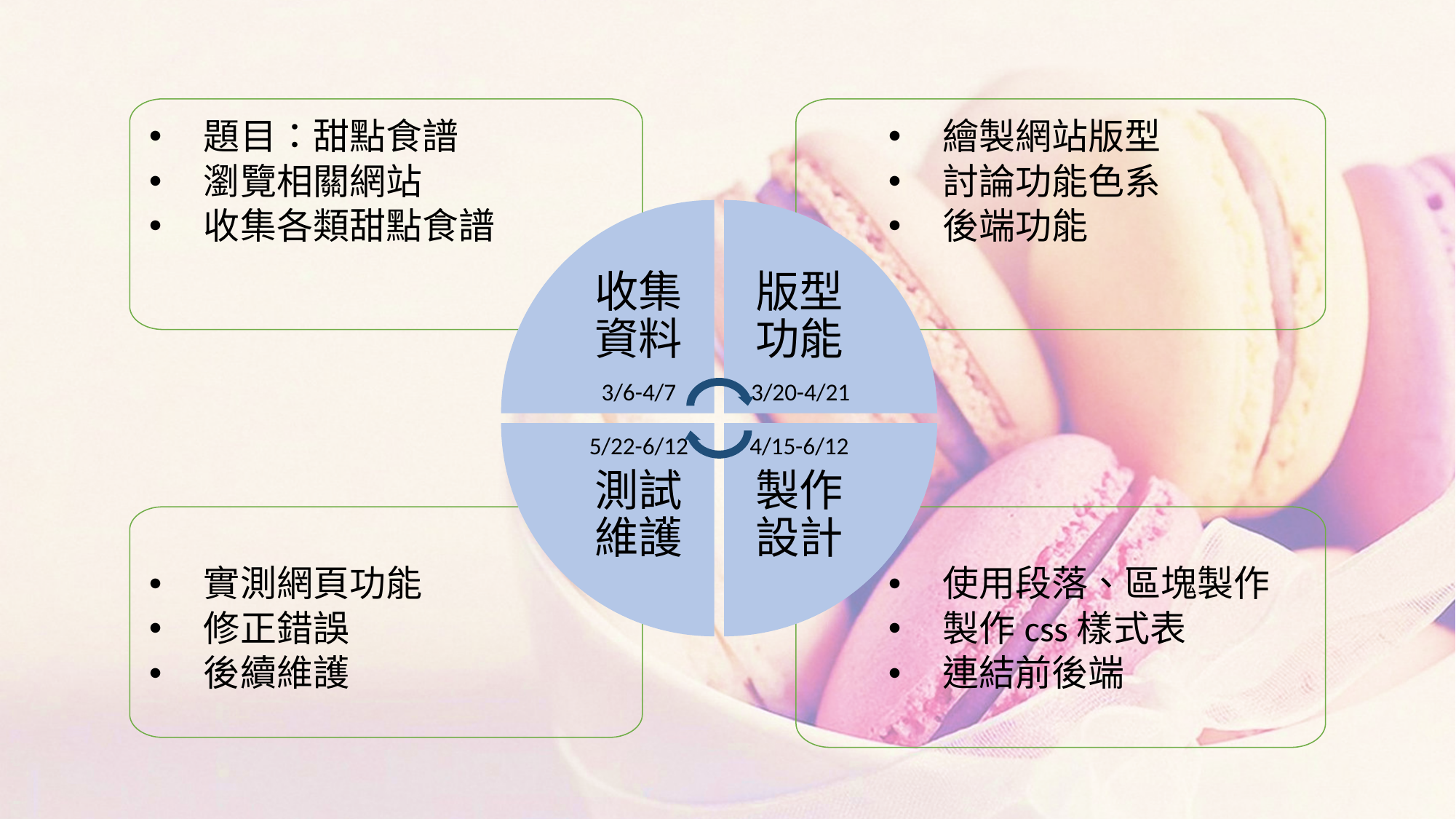

題目：甜點食譜
瀏覽相關網站
收集各類甜點食譜

繪製網站版型
討論功能色系
後端功能

實測網頁功能
修正錯誤
後續維護
使用段落、區塊製作
製作css樣式表
連結前後端
收集資料
3/6-4/7
版型功能
3/20-4/21

4/15-6/12
製作設計
5/22-6/12
測試維護